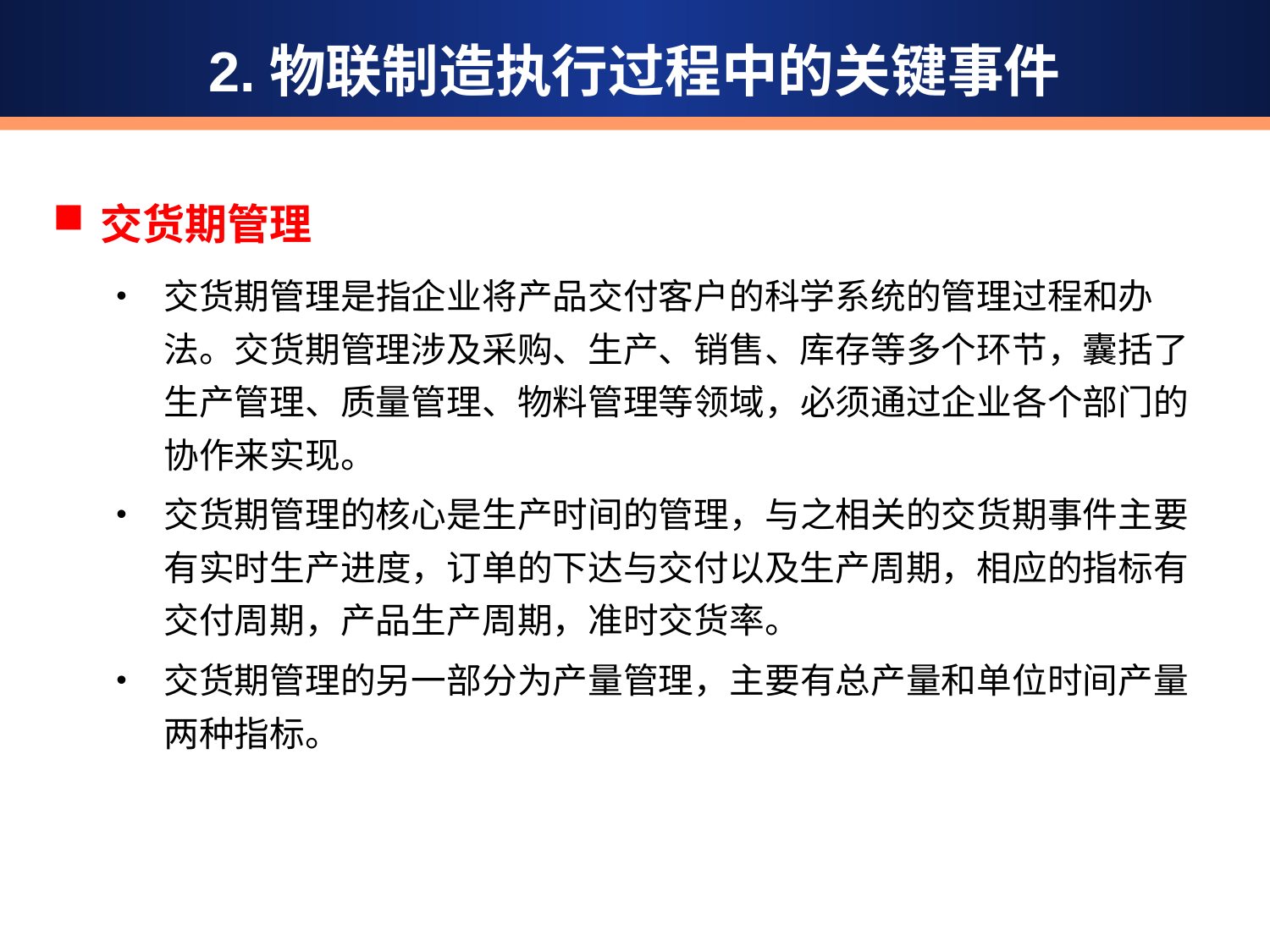

2.物联制造执行过程中的关键事件
交货期管理
交货期管理是指企业将产品交付客户的科学系统的管理过程和办法。交货期管理涉及采购、生产、销售、库存等多个环节，囊括了生产管理、质量管理、物料管理等领域，必须通过企业各个部门的协作来实现。
交货期管理的核心是生产时间的管理，与之相关的交货期事件主要有实时生产进度，订单的下达与交付以及生产周期，相应的指标有交付周期，产品生产周期，准时交货率。
交货期管理的另一部分为产量管理，主要有总产量和单位时间产量两种指标。